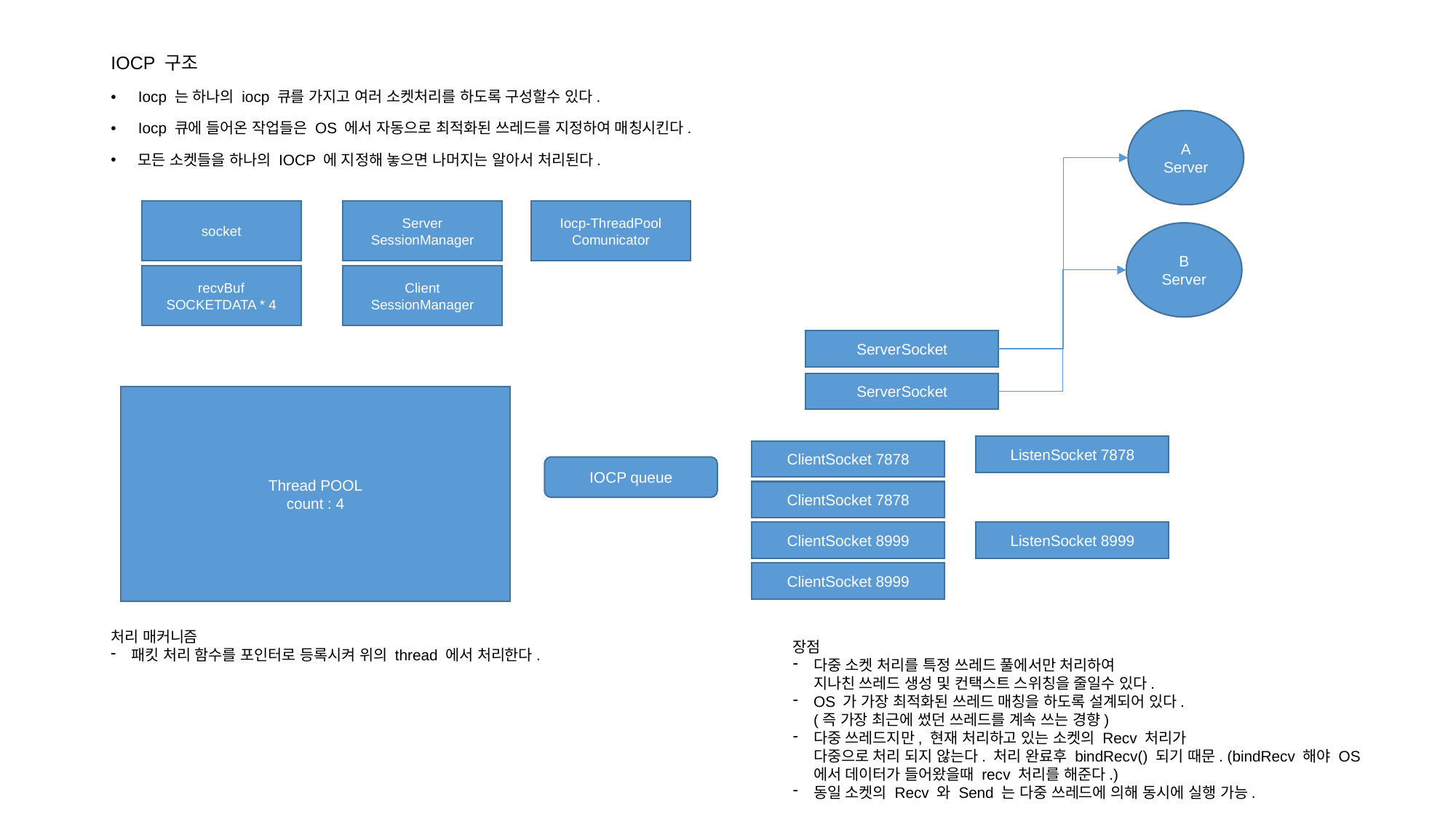

# IOCP 구조
Iocp 는 하나의 iocp 큐를 가지고 여러 소켓처리를 하도록 구성할수 있다.
Iocp 큐에 들어온 작업들은 OS 에서 자동으로 최적화된 쓰레드를 지정하여 매칭시킨다.
모든 소켓들을 하나의 IOCP 에 지정해 놓으면 나머지는 알아서 처리된다.
A
Server
socket
Server
SessionManager
Iocp-ThreadPool
Comunicator
B
Server
recvBuf
SOCKETDATA * 4
Client
SessionManager
ServerSocket
ServerSocket
Thread POOL
count : 4
ListenSocket 7878
ClientSocket 7878
IOCP queue
ClientSocket 7878
ClientSocket 8999
ListenSocket 8999
ClientSocket 8999
처리 매커니즘
패킷 처리 함수를 포인터로 등록시켜 위의 thread 에서 처리한다.
장점
다중 소켓 처리를 특정 쓰레드 풀에서만 처리하여
지나친 쓰레드 생성 및 컨택스트 스위칭을 줄일수 있다.
OS 가 가장 최적화된 쓰레드 매칭을 하도록 설계되어 있다.
(즉 가장 최근에 썼던 쓰레드를 계속 쓰는 경향)
다중 쓰레드지만, 현재 처리하고 있는 소켓의 Recv 처리가
다중으로 처리 되지 않는다. 처리 완료후 bindRecv() 되기 때문. (bindRecv 해야 OS 에서 데이터가 들어왔을때 recv 처리를 해준다.)
동일 소켓의 Recv 와 Send 는 다중 쓰레드에 의해 동시에 실행 가능.